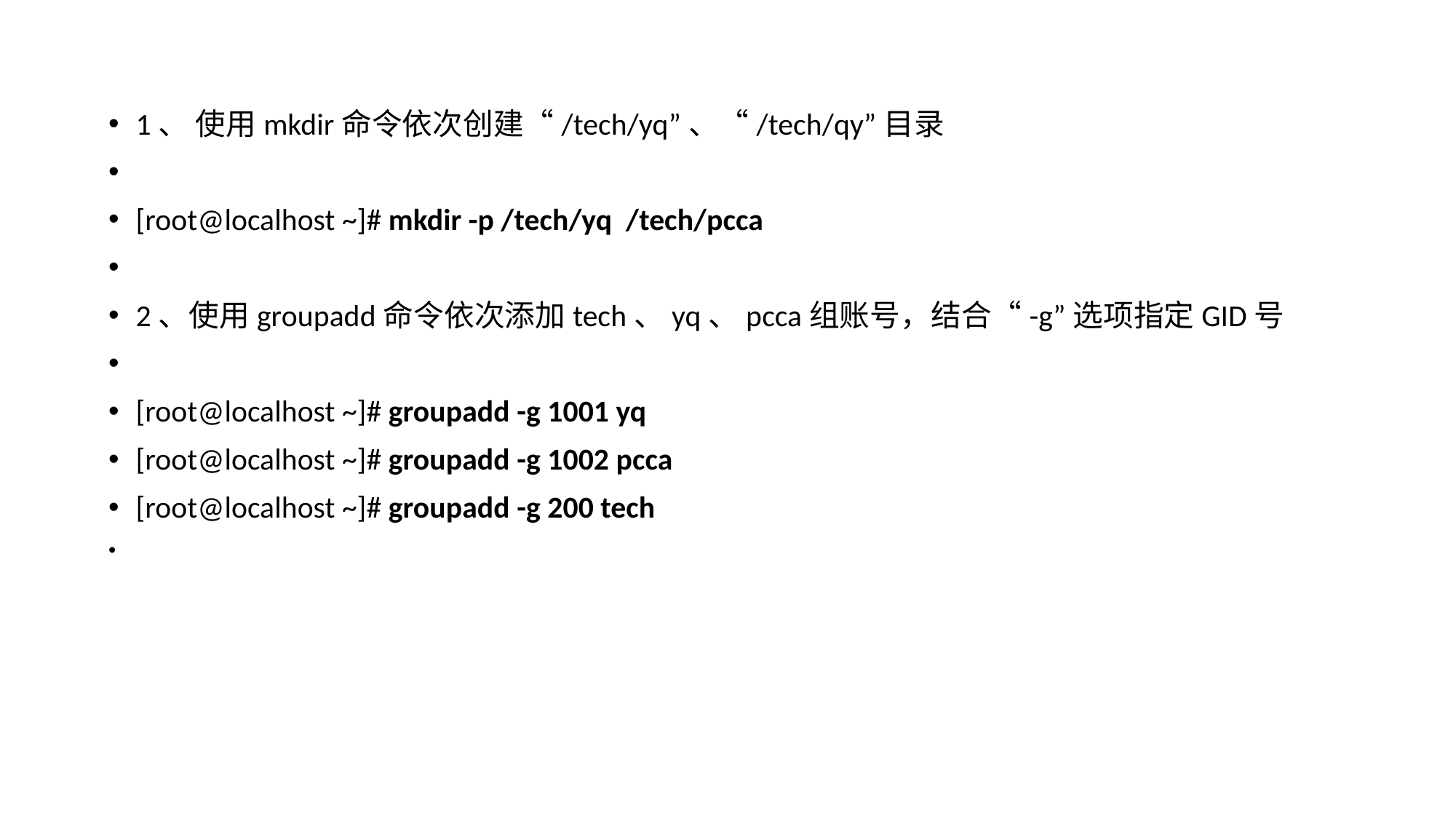

1、 使用mkdir命令依次创建“/tech/yq”、“/tech/qy”目录

[root@localhost ~]# mkdir -p /tech/yq  /tech/pcca

2、使用groupadd命令依次添加tech、yq、pcca组账号，结合“-g”选项指定GID号

[root@localhost ~]# groupadd -g 1001 yq
[root@localhost ~]# groupadd -g 1002 pcca
[root@localhost ~]# groupadd -g 200 tech